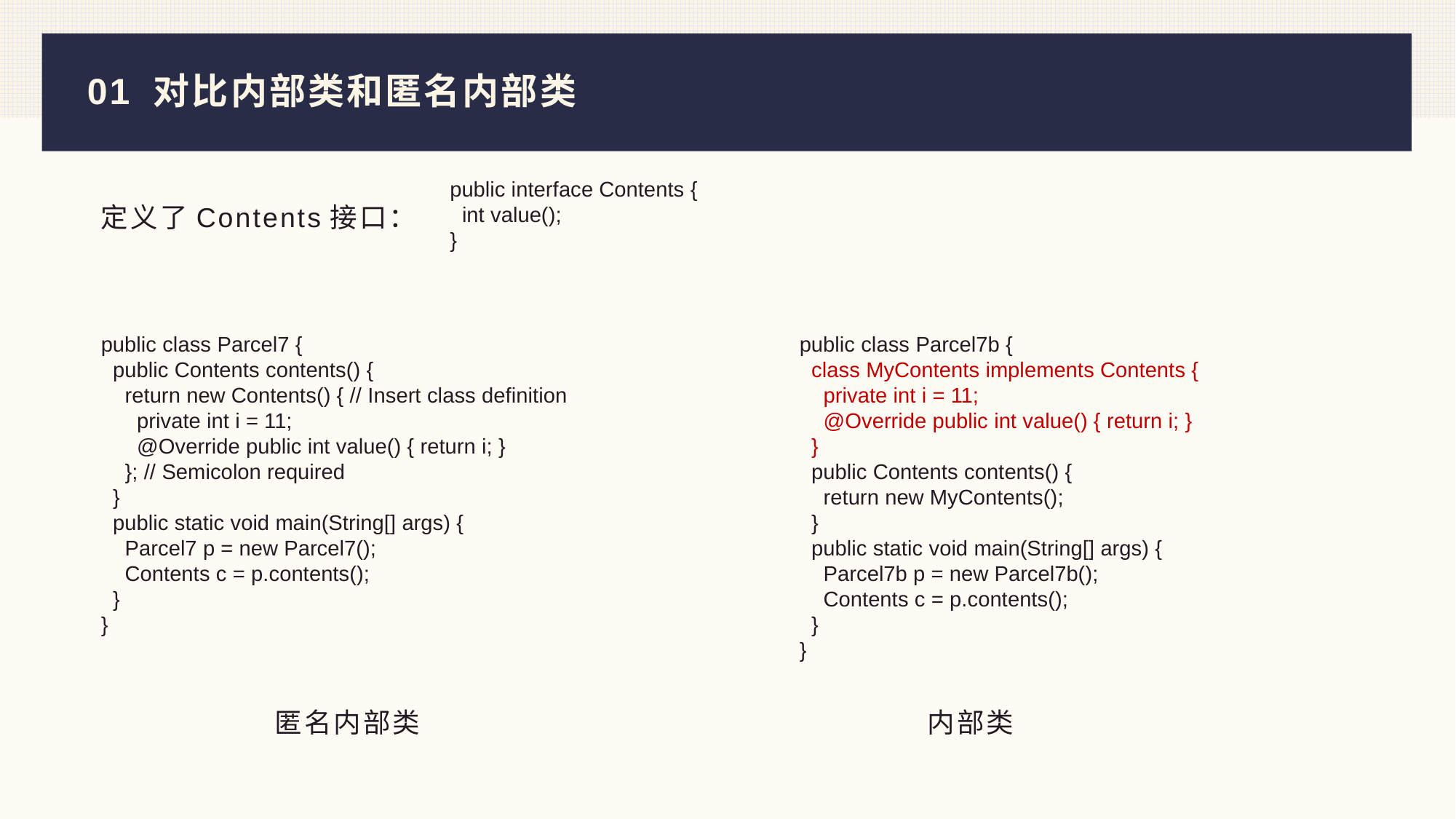

# 01 对比内部类和匿名内部类
public interface Contents {
  int value();
}
定义了Contents接口：
public class Parcel7 {
  public Contents contents() {
    return new Contents() { // Insert class definition
      private int i = 11;
      @Override public int value() { return i; }
    }; // Semicolon required
  }
  public static void main(String[] args) {
    Parcel7 p = new Parcel7();
    Contents c = p.contents();
  }
}
public class Parcel7b {
  class MyContents implements Contents {
    private int i = 11;
    @Override public int value() { return i; }
  }
  public Contents contents() {
    return new MyContents();
  }
  public static void main(String[] args) {
    Parcel7b p = new Parcel7b();
    Contents c = p.contents();
  }
}
匿名内部类
内部类